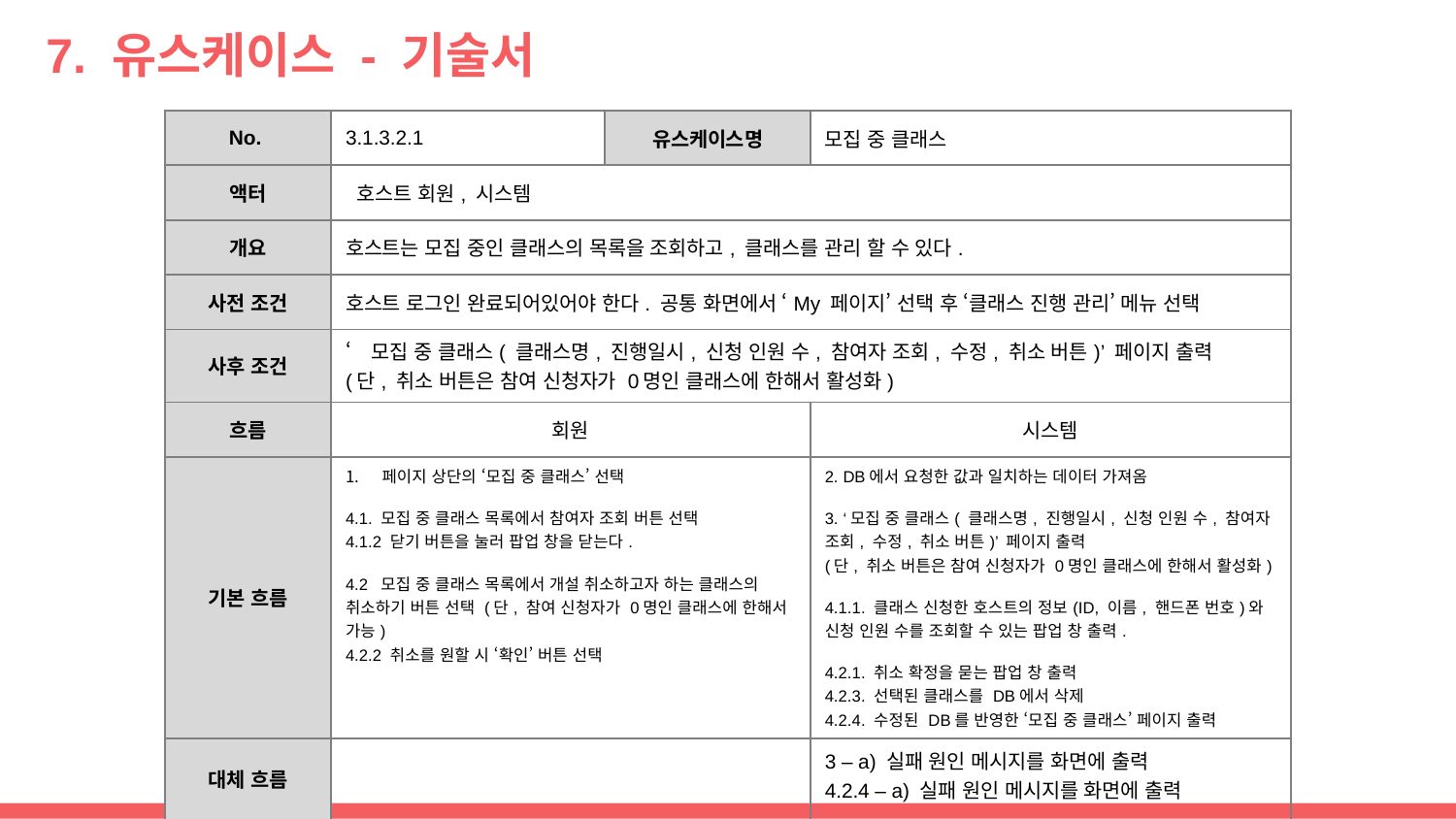

# 7. 유스케이스 - 기술서
| No. | 3.1.3.2.1 | 유스케이스명 | 모집 중 클래스 |
| --- | --- | --- | --- |
| 액터 | 호스트 회원, 시스템 |  |  |
| 개요 | 호스트는 모집 중인 클래스의 목록을 조회하고, 클래스를 관리 할 수 있다. |  |  |
| 사전 조건 | 호스트 로그인 완료되어있어야 한다. 공통 화면에서 ‘My 페이지’ 선택 후 ‘클래스 진행 관리’ 메뉴 선택 |  |  |
| 사후 조건 | ‘모집 중 클래스( 클래스명, 진행일시, 신청 인원 수, 참여자 조회, 수정, 취소 버튼)’ 페이지 출력 (단, 취소 버튼은 참여 신청자가 0명인 클래스에 한해서 활성화) |  |  |
| 흐름 | 회원 |  | 시스템 |
| 기본 흐름 | 페이지 상단의 ‘모집 중 클래스’ 선택 4.1. 모집 중 클래스 목록에서 참여자 조회 버튼 선택 4.1.2 닫기 버튼을 눌러 팝업 창을 닫는다. 4.2 모집 중 클래스 목록에서 개설 취소하고자 하는 클래스의 취소하기 버튼 선택 (단, 참여 신청자가 0명인 클래스에 한해서 가능) 4.2.2 취소를 원할 시 ‘확인’ 버튼 선택 |  | 2. DB에서 요청한 값과 일치하는 데이터 가져옴 3. ‘모집 중 클래스( 클래스명, 진행일시, 신청 인원 수, 참여자 조회, 수정, 취소 버튼)’ 페이지 출력 (단, 취소 버튼은 참여 신청자가 0명인 클래스에 한해서 활성화) 4.1.1. 클래스 신청한 호스트의 정보(ID, 이름, 핸드폰 번호)와 신청 인원 수를 조회할 수 있는 팝업 창 출력. 4.2.1. 취소 확정을 묻는 팝업 창 출력 4.2.3. 선택된 클래스를 DB에서 삭제 4.2.4. 수정된 DB를 반영한 ‘모집 중 클래스’ 페이지 출력 |
| 대체 흐름 |  |  | 3 – a) 실패 원인 메시지를 화면에 출력 4.2.4 – a) 실패 원인 메시지를 화면에 출력 |